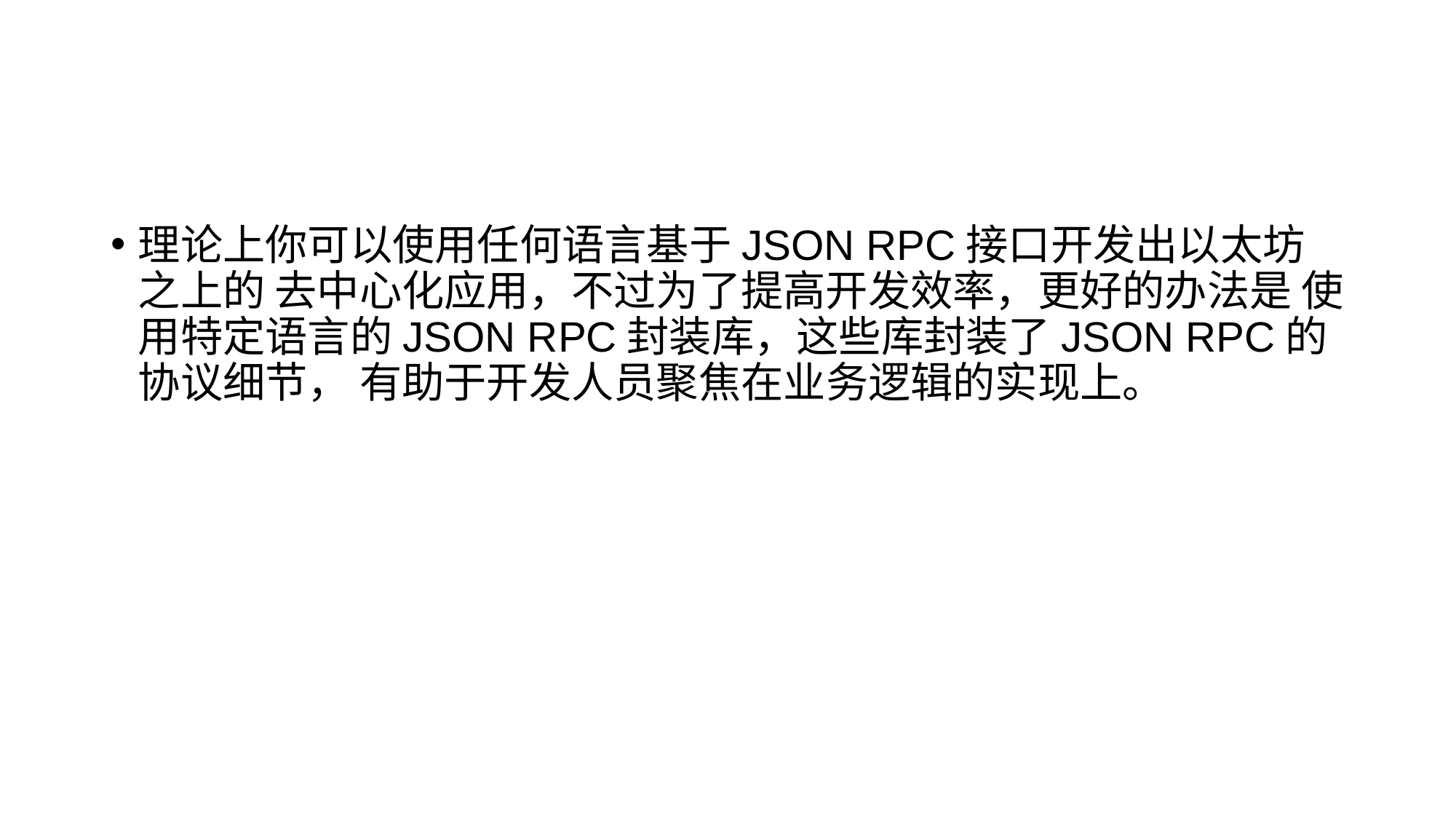

#
理论上你可以使用任何语言基于JSON RPC接口开发出以太坊之上的 去中心化应用，不过为了提高开发效率，更好的办法是 使用特定语言的JSON RPC封装库，这些库封装了JSON RPC的协议细节， 有助于开发人员聚焦在业务逻辑的实现上。